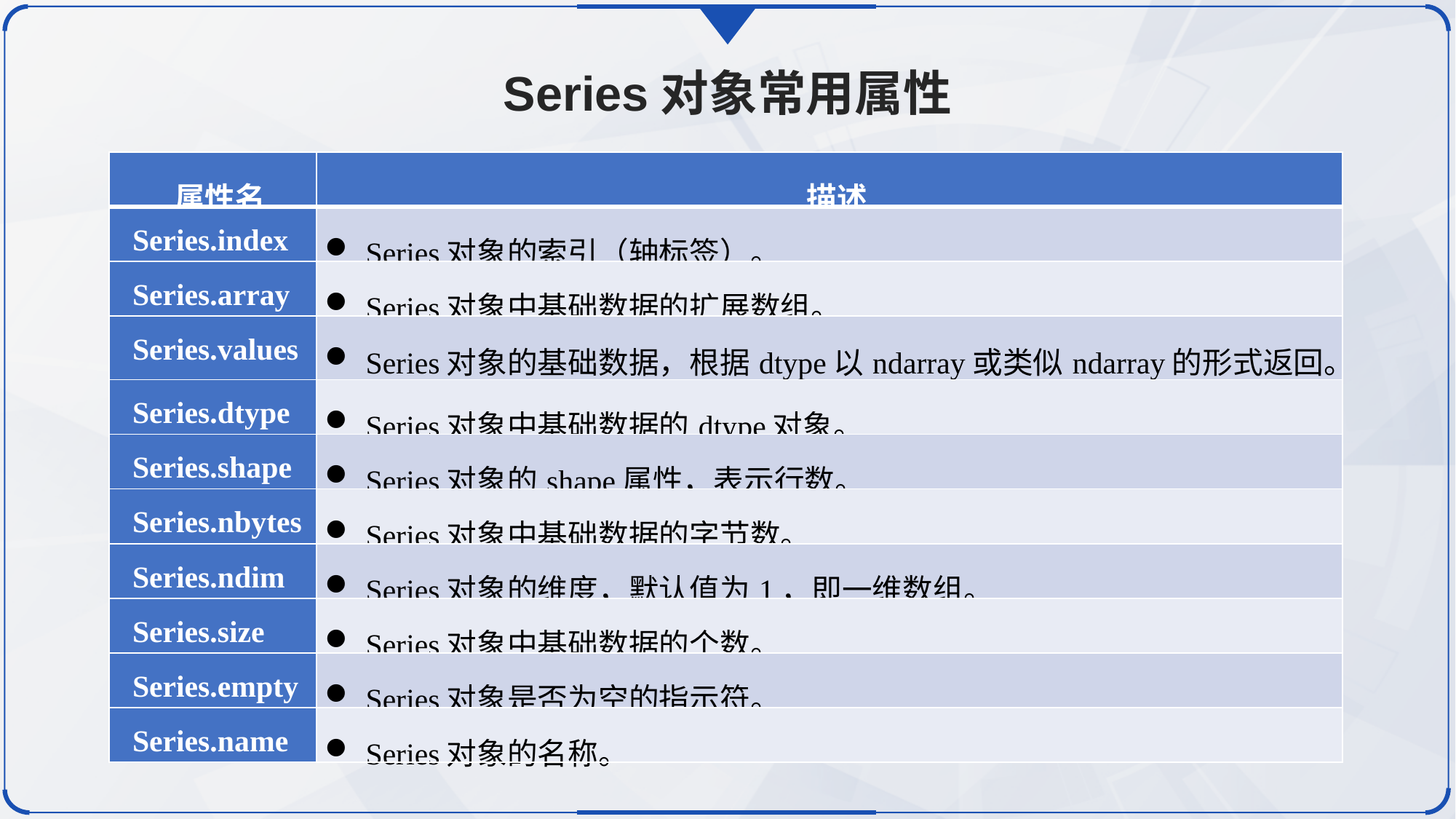

Series对象常用属性
| 属性名 | 描述 |
| --- | --- |
| Series.index | Series对象的索引（轴标签）。 |
| Series.array | Series对象中基础数据的扩展数组。 |
| Series.values | Series对象的基础数据，根据dtype以ndarray或类似ndarray的形式返回。 |
| Series.dtype | Series对象中基础数据的dtype对象。 |
| Series.shape | Series对象的shape属性，表示行数。 |
| Series.nbytes | Series对象中基础数据的字节数。 |
| Series.ndim | Series对象的维度，默认值为1，即一维数组。 |
| Series.size | Series对象中基础数据的个数。 |
| Series.empty | Series对象是否为空的指示符。 |
| Series.name | Series对象的名称。 |